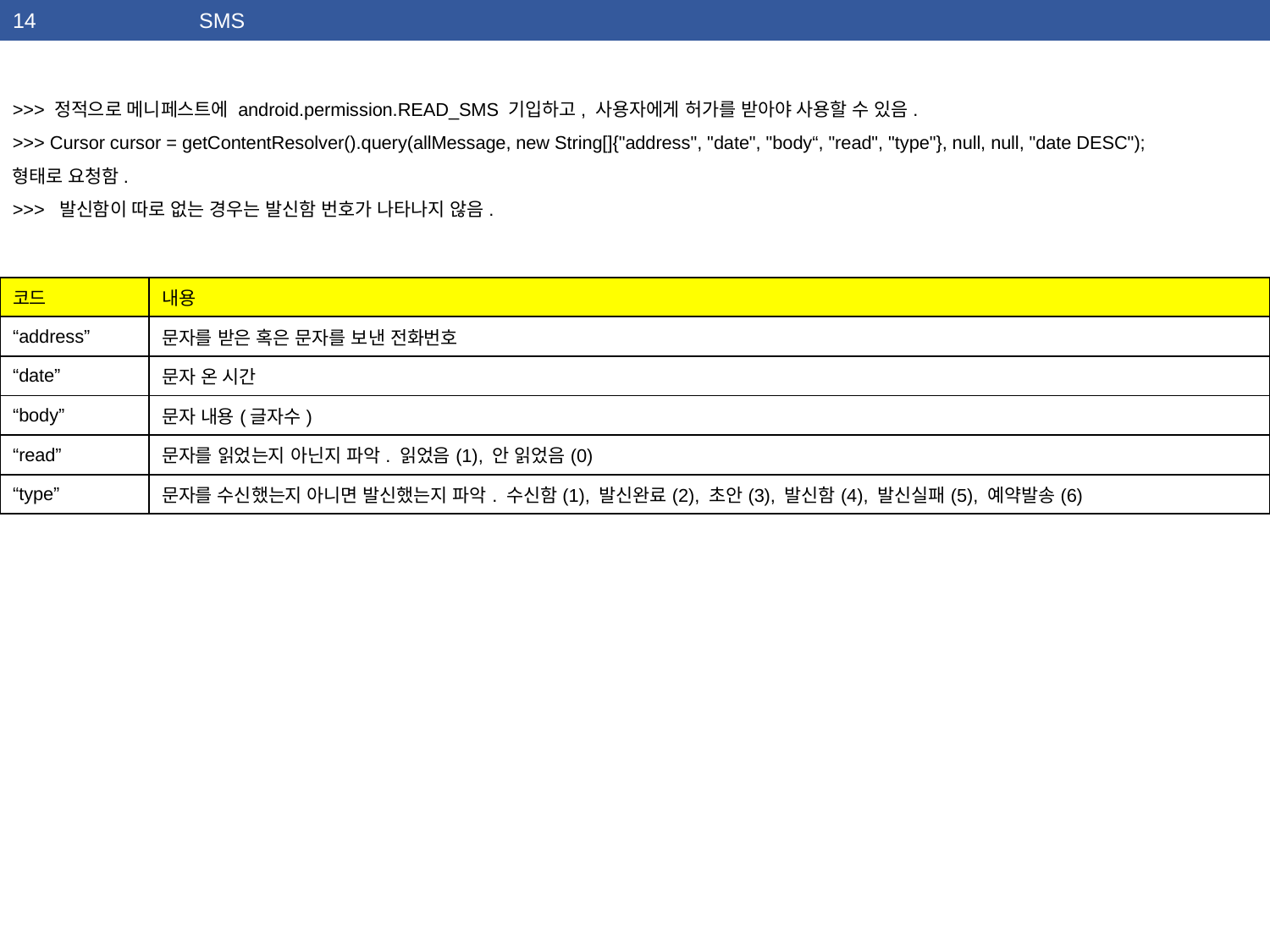

| 14 | SMS |
| --- | --- |
>>> 정적으로 메니페스트에 android.permission.READ_SMS 기입하고, 사용자에게 허가를 받아야 사용할 수 있음.
>>> Cursor cursor = getContentResolver().query(allMessage, new String[]{"address", "date", "body“, "read", "type"}, null, null, "date DESC");
형태로 요청함.
>>>  발신함이 따로 없는 경우는 발신함 번호가 나타나지 않음.
| 코드 | 내용 |
| --- | --- |
| “address” | 문자를 받은 혹은 문자를 보낸 전화번호 |
| “date” | 문자 온 시간 |
| “body” | 문자 내용(글자수) |
| “read” | 문자를 읽었는지 아닌지 파악. 읽었음(1), 안 읽었음(0) |
| “type” | 문자를 수신했는지 아니면 발신했는지 파악. 수신함(1), 발신완료(2), 초안(3), 발신함(4), 발신실패(5), 예약발송(6) |